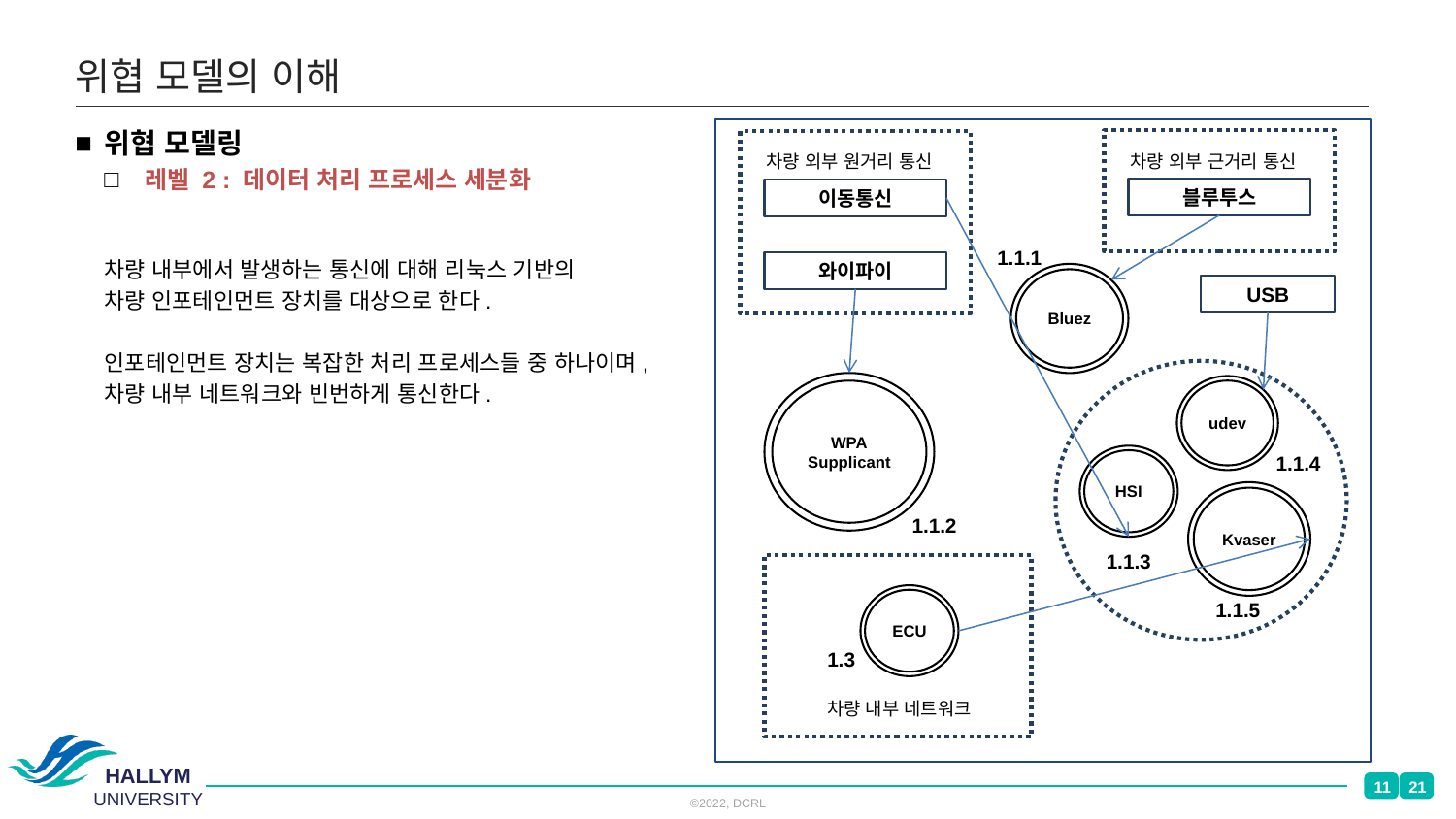

# 위협 모델의 이해
위협 모델링
 레벨 2 : 데이터 처리 프로세스 세분화

차량 내부에서 발생하는 통신에 대해 리눅스 기반의
차량 인포테인먼트 장치를 대상으로 한다.

인포테인먼트 장치는 복잡한 처리 프로세스들 중 하나이며,
차량 내부 네트워크와 빈번하게 통신한다.

차량 외부 원거리 통신
차량 외부 근거리 통신
블루투스
이동통신
1.1.1
와이파이
Bluez
USB

WPA
Supplicant
udev
1.1.4
HSI
Kvaser
1.1.2
1.1.3

ECU
1.1.5
1.3
차량 내부 네트워크